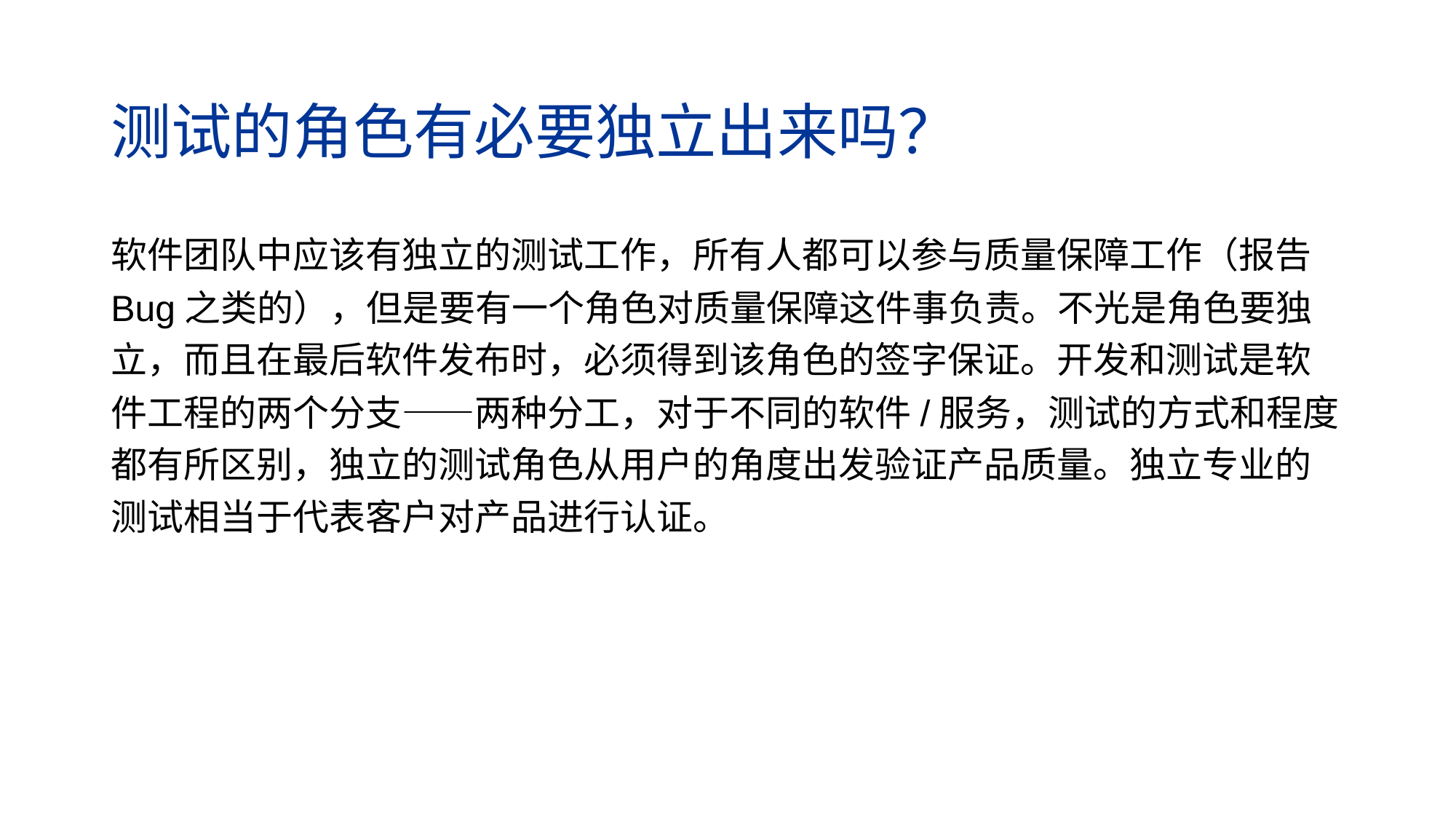

# 测试的角色有必要独立出来吗？
软件团队中应该有独立的测试工作，所有人都可以参与质量保障工作（报告Bug之类的），但是要有一个角色对质量保障这件事负责。不光是角色要独立，而且在最后软件发布时，必须得到该角色的签字保证。开发和测试是软件工程的两个分支——两种分工，对于不同的软件/服务，测试的方式和程度都有所区别，独立的测试角色从用户的角度出发验证产品质量。独立专业的测试相当于代表客户对产品进行认证。